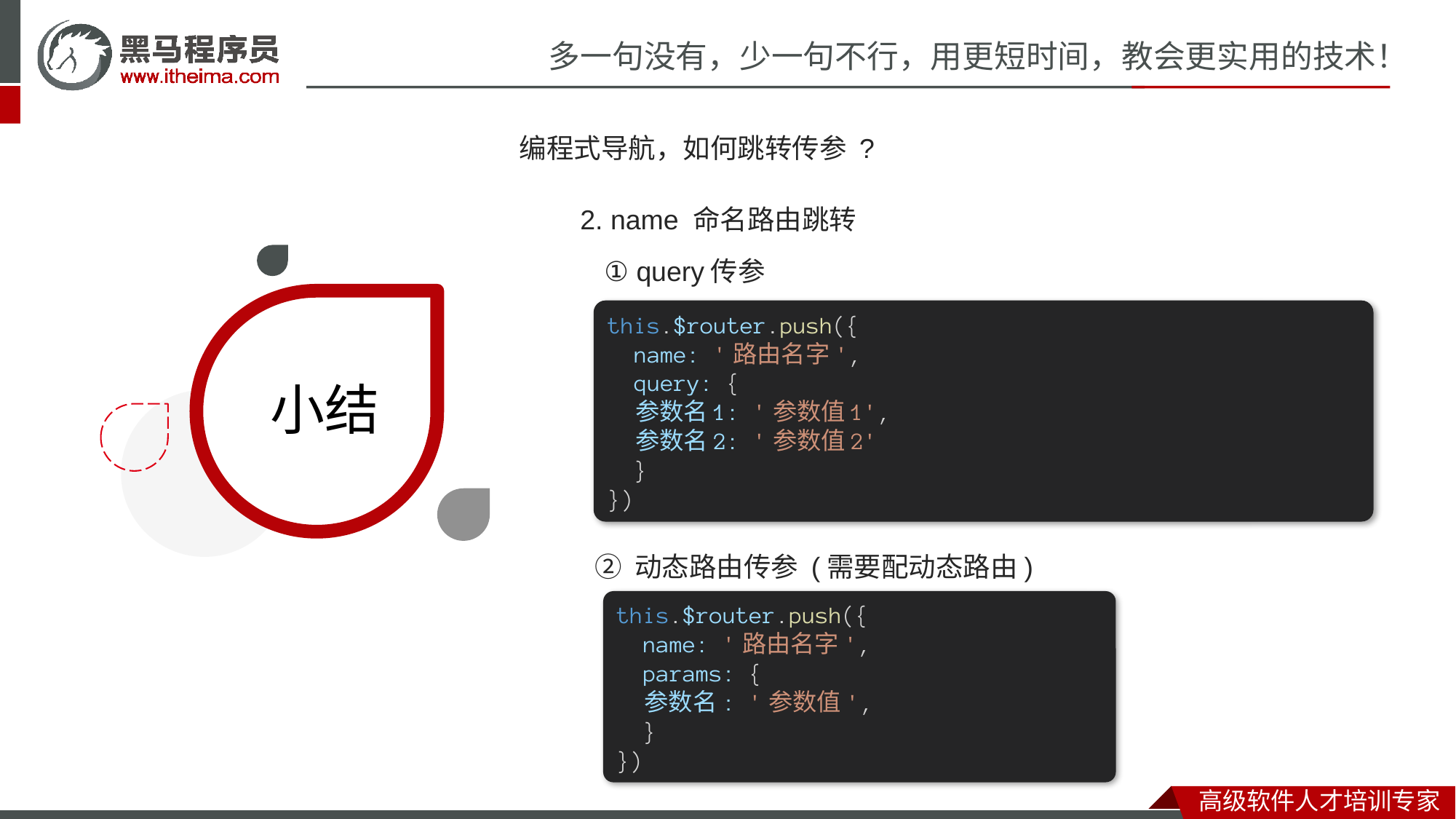

编程式导航，如何跳转传参 ?
        2. name 命名路由跳转
① query传参
this.$router.push({
  name: '路由名字',
  query: {
    参数名1: '参数值1',
    参数名2: '参数值2'
  }
})
② 动态路由传参 (需要配动态路由)
this.$router.push({
  name: '路由名字',
  params: {
    参数名: '参数值',
  }
})